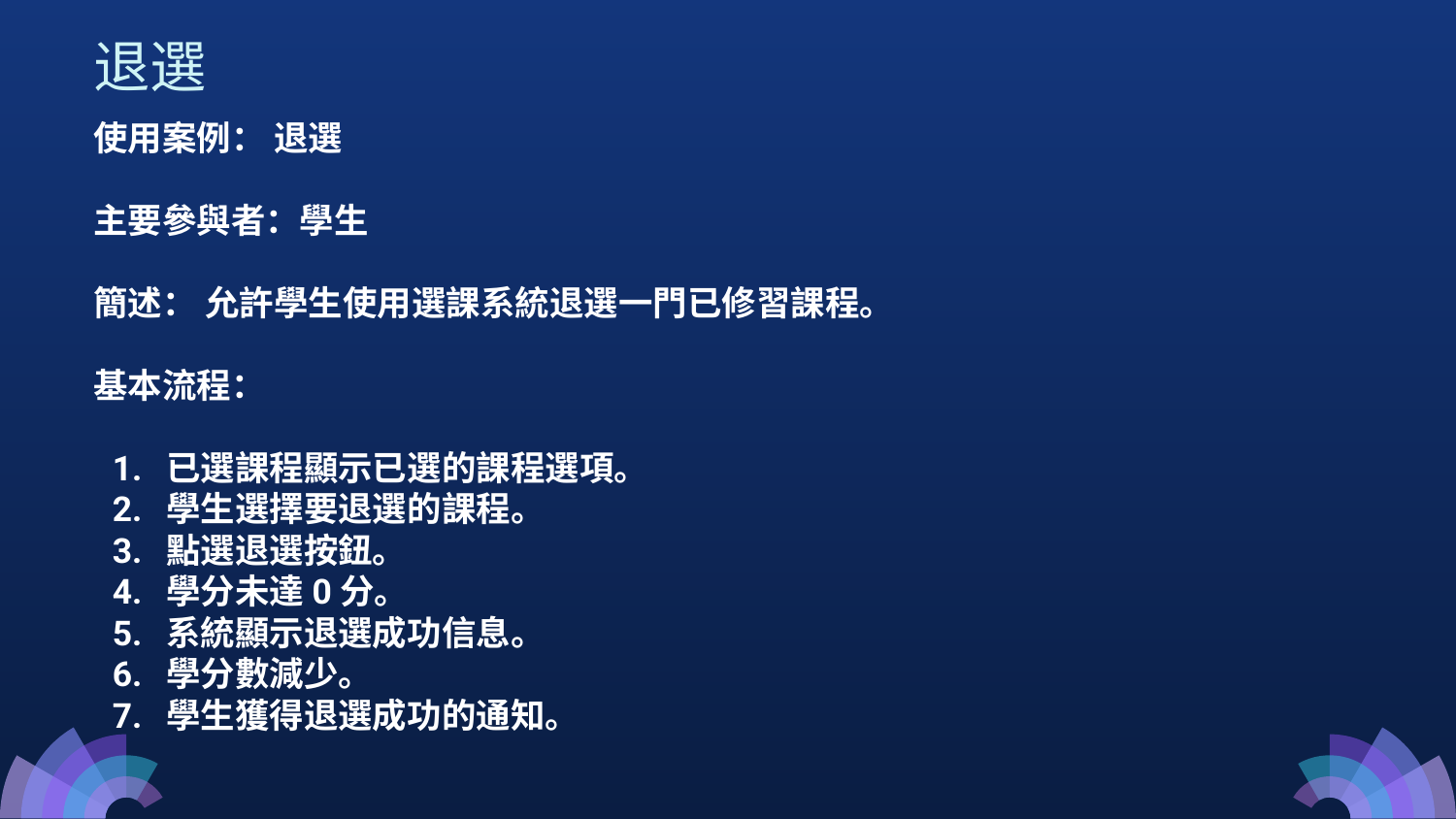

退選
使用案例： 退選

主要參與者：學生

簡述： 允許學生使用選課系統退選一門已修習課程。

基本流程：

已選課程顯示已選的課程選項。
學生選擇要退選的課程。
點選退選按鈕。
學分未達0分。
系統顯示退選成功信息。
學分數減少。
學生獲得退選成功的通知。